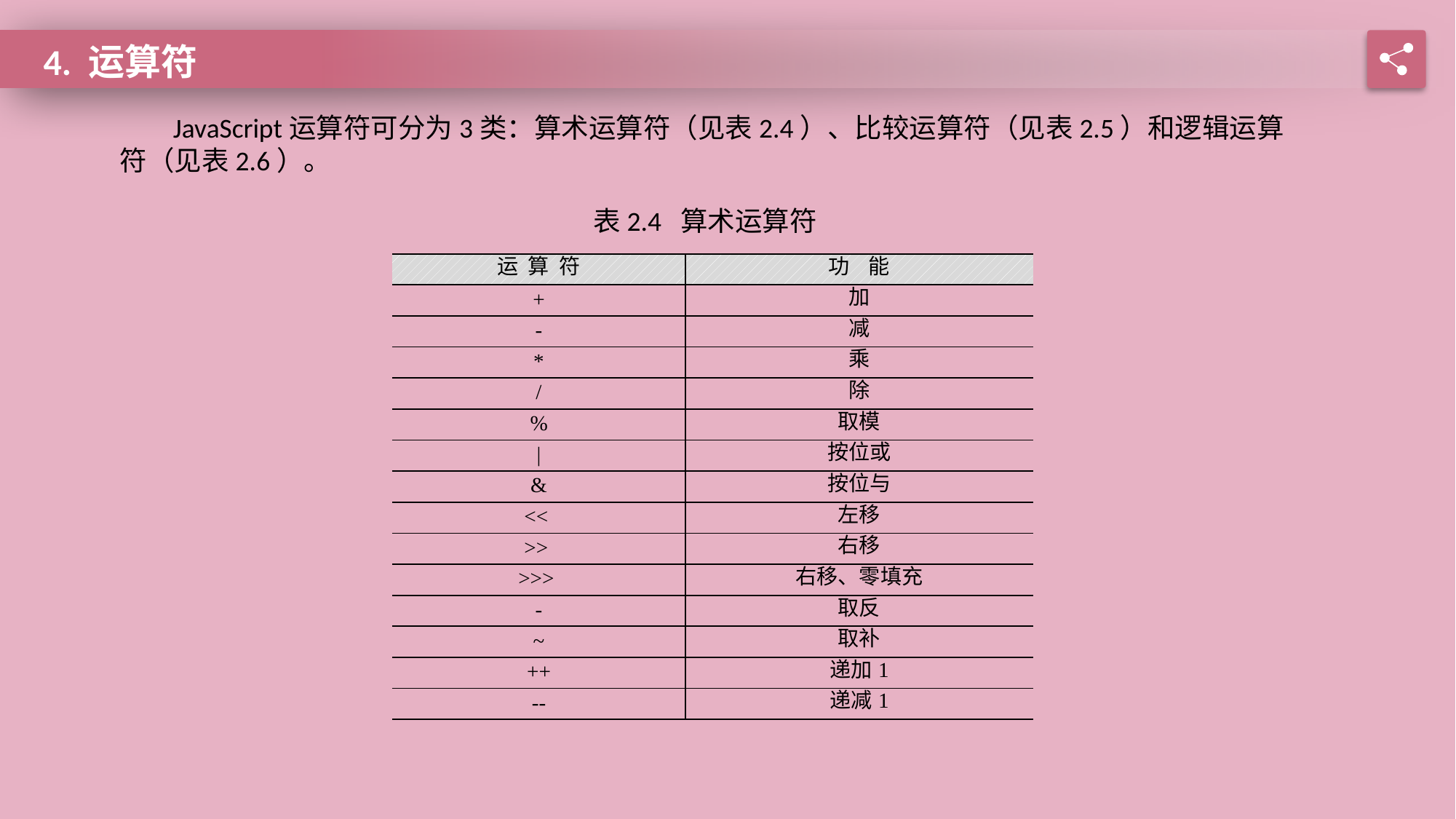

4. 运算符
JavaScript运算符可分为3类：算术运算符（见表2.4）、比较运算符（见表2.5）和逻辑运算符（见表2.6）。
表2.4  算术运算符
| 运 算 符 | 功 能 |
| --- | --- |
| + | 加 |
| - | 减 |
| \* | 乘 |
| / | 除 |
| % | 取模 |
| | | 按位或 |
| & | 按位与 |
| << | 左移 |
| >> | 右移 |
| >>> | 右移、零填充 |
| - | 取反 |
| ~ | 取补 |
| ++ | 递加1 |
| -- | 递减1 |